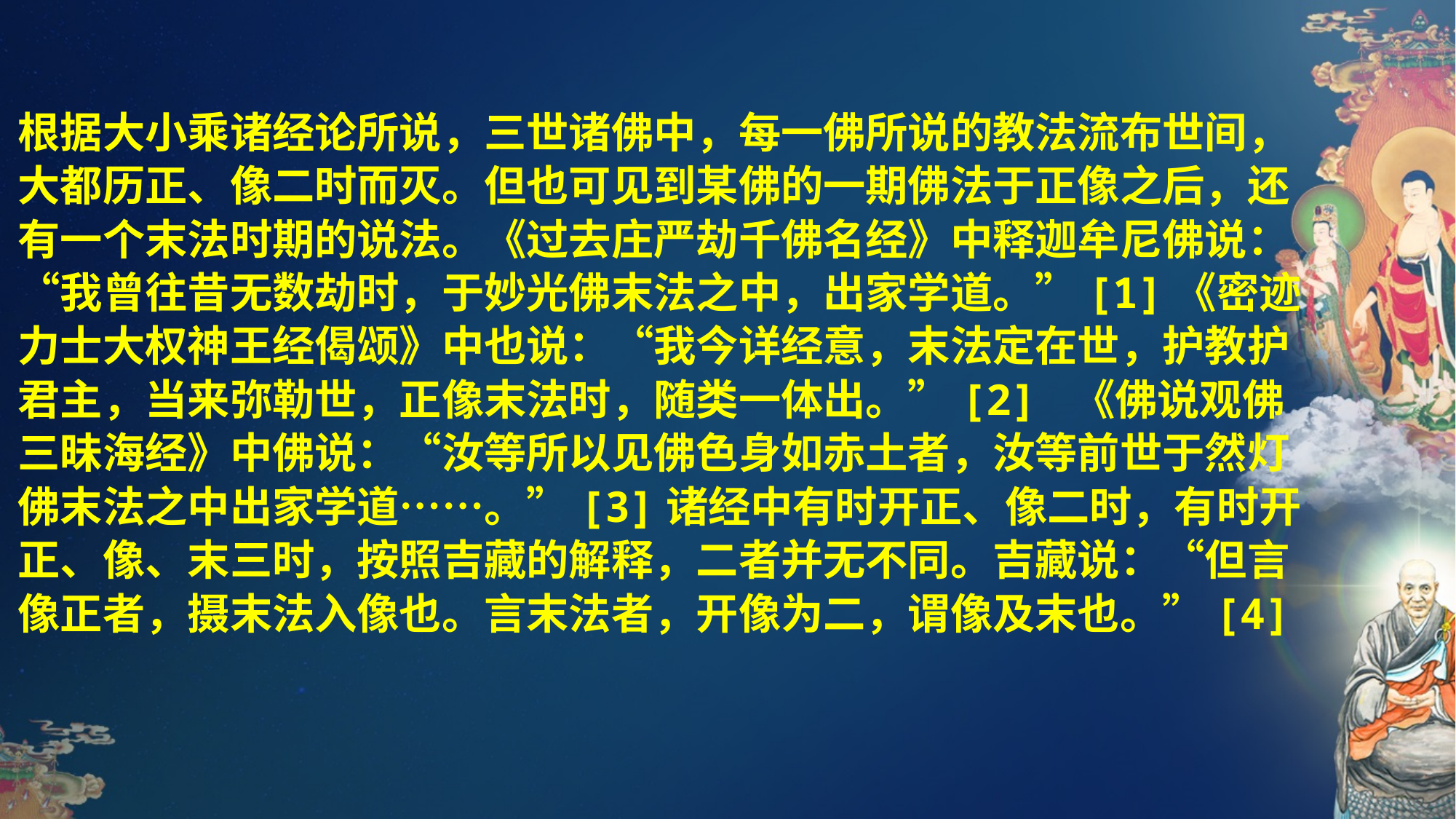

根据大小乘诸经论所说，三世诸佛中，每一佛所说的教法流布世间，大都历正、像二时而灭。但也可见到某佛的一期佛法于正像之后，还有一个末法时期的说法。《过去庄严劫千佛名经》中释迦牟尼佛说：“我曾往昔无数劫时，于妙光佛末法之中，出家学道。”[1]《密迹力士大权神王经偈颂》中也说：“我今详经意，末法定在世，护教护君主，当来弥勒世，正像末法时，随类一体出。”[2] 《佛说观佛三昧海经》中佛说：“汝等所以见佛色身如赤土者，汝等前世于然灯佛末法之中出家学道……。”[3]诸经中有时开正、像二时，有时开正、像、末三时，按照吉藏的解释，二者并无不同。吉藏说：“但言像正者，摄末法入像也。言末法者，开像为二，谓像及末也。”[4]